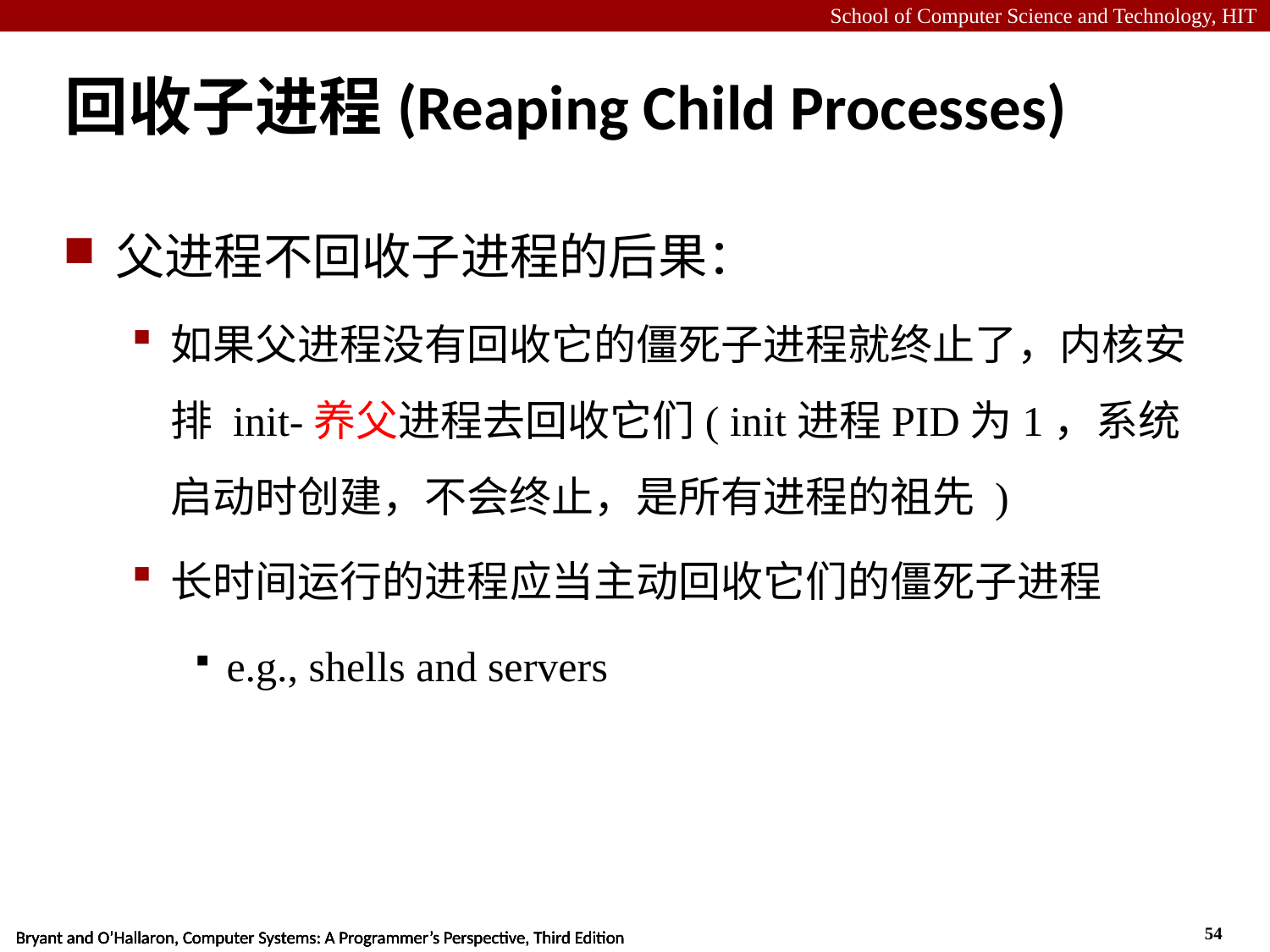

# 回收子进程(Reaping Child Processes)
父进程不回收子进程的后果：
如果父进程没有回收它的僵死子进程就终止了，内核安排 init-养父进程去回收它们( init进程PID为1，系统启动时创建，不会终止，是所有进程的祖先 )
长时间运行的进程应当主动回收它们的僵死子进程
e.g., shells and servers